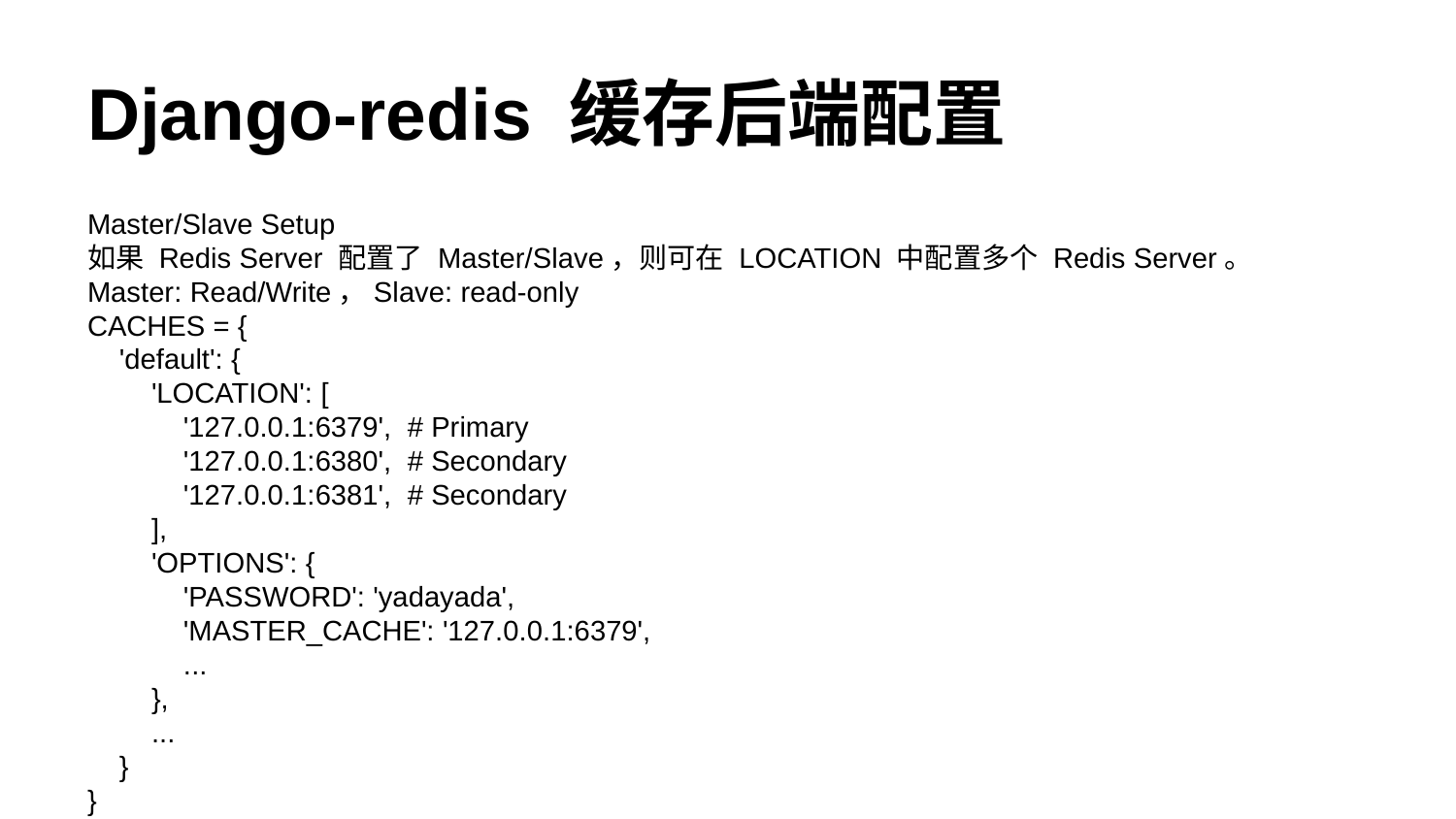

# Django-redis 缓存后端配置
Master/Slave Setup
如果 Redis Server 配置了 Master/Slave，则可在 LOCATION 中配置多个 Redis Server。
Master: Read/Write，Slave: read-only
CACHES = {
    'default': {
        'LOCATION': [
            '127.0.0.1:6379',  # Primary
            '127.0.0.1:6380',  # Secondary
            '127.0.0.1:6381',  # Secondary
        ],
        'OPTIONS': {
            'PASSWORD': 'yadayada',
            'MASTER_CACHE': '127.0.0.1:6379',
            ...
        },
        ...
    }
}